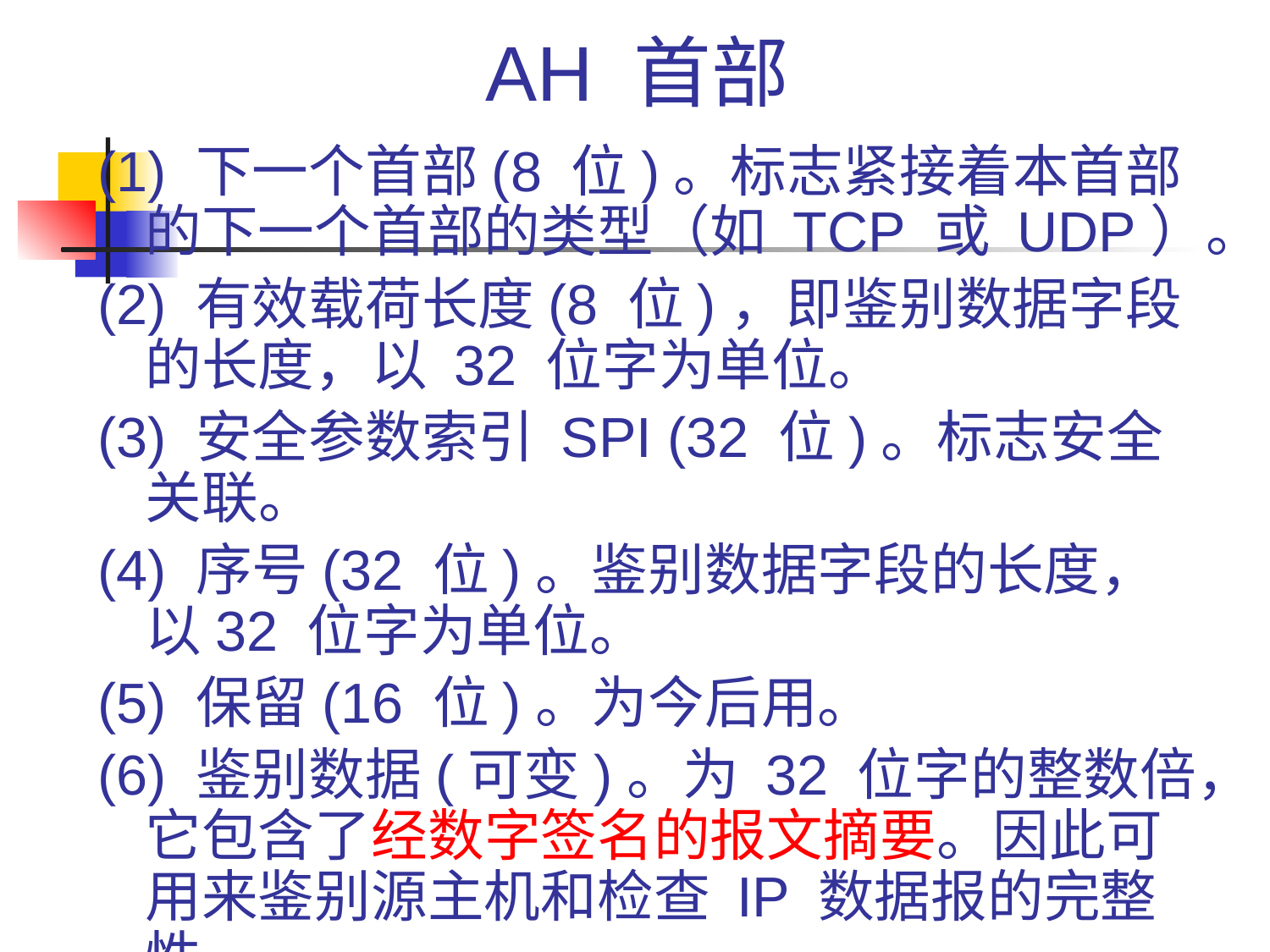

# AH 首部
(1) 下一个首部(8 位)。标志紧接着本首部的下一个首部的类型（如 TCP 或 UDP）。
(2) 有效载荷长度(8 位)，即鉴别数据字段的长度，以 32 位字为单位。
(3) 安全参数索引 SPI (32 位)。标志安全关联。
(4) 序号(32 位)。鉴别数据字段的长度，以32 位字为单位。
(5) 保留(16 位)。为今后用。
(6) 鉴别数据(可变)。为 32 位字的整数倍，它包含了经数字签名的报文摘要。因此可用来鉴别源主机和检查 IP 数据报的完整性。